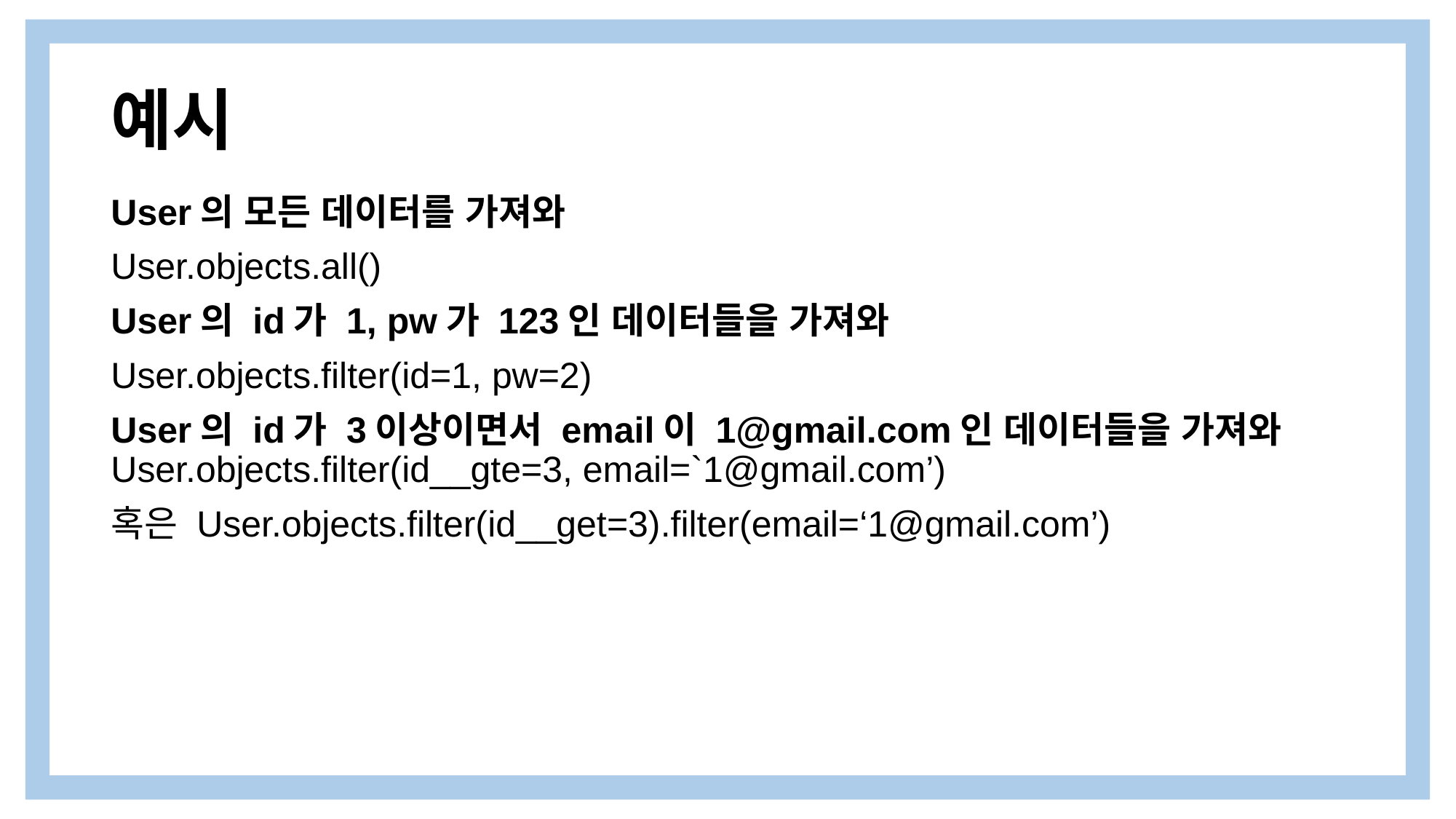

# 예시
User의 모든 데이터를 가져와
User.objects.all()
User의 id가 1, pw가 123인 데이터들을 가져와
User.objects.filter(id=1, pw=2)
User의 id가 3이상이면서 email이 1@gmail.com인 데이터들을 가져와User.objects.filter(id__gte=3, email=`1@gmail.com’)
혹은 User.objects.filter(id__get=3).filter(email=‘1@gmail.com’)